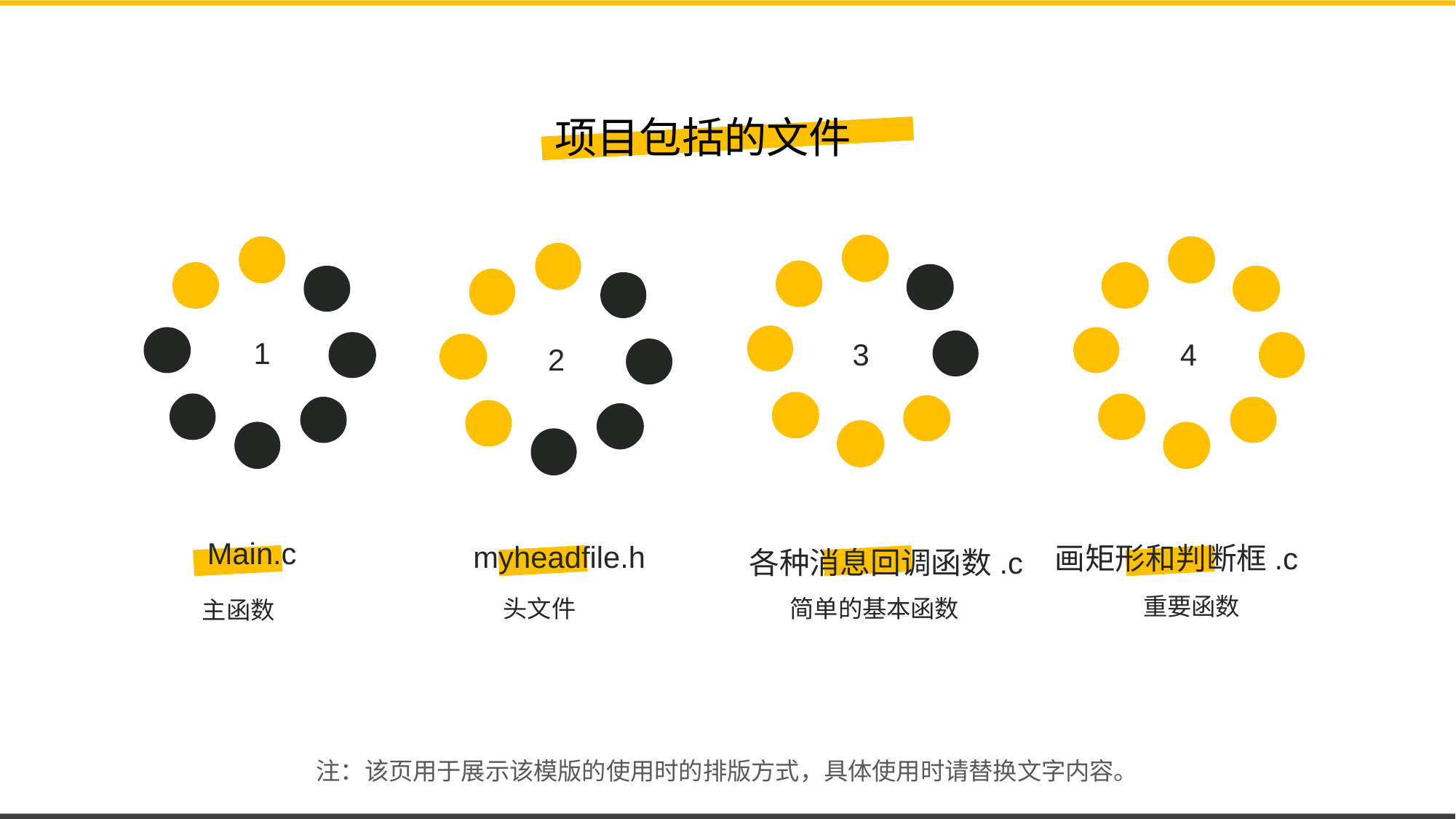

项目包括的文件

1
3
4

2

Main.c
myheadfile.h
画矩形和判断框.c
各种消息回调函数.c

重要函数
头文件
简单的基本函数
主函数
注：该页用于展示该模版的使用时的排版方式，具体使用时请替换文字内容。